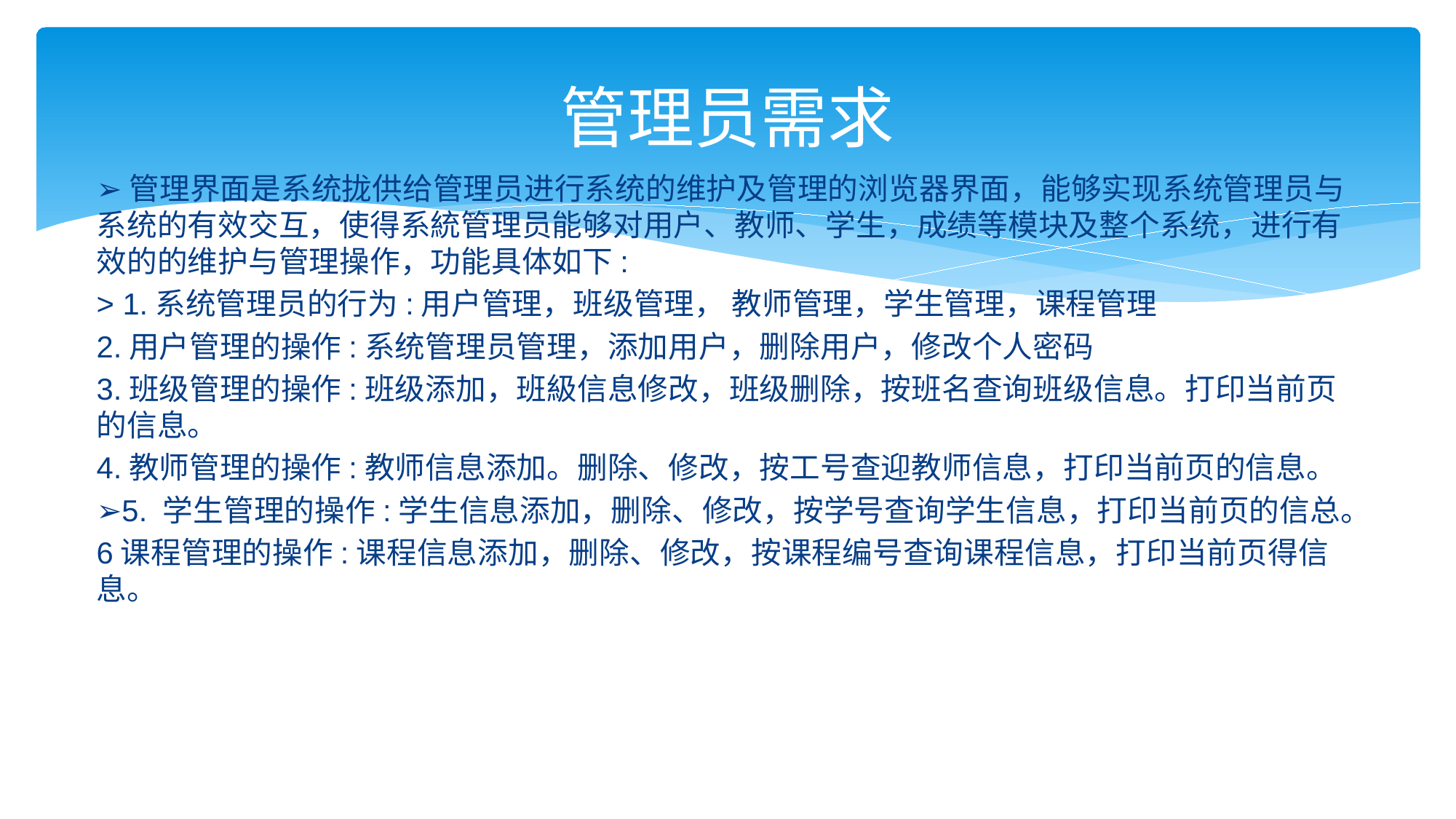

# 管理员需求
➢管理界面是系统拢供给管理员进行系统的维护及管理的浏览器界面，能够实现系统管理员与系统的有效交互，使得系統管理员能够对用户、教师、学生，成绩等模块及整个系统，进行有效的的维护与管理操作，功能具体如下:
> 1.系统管理员的行为:用户管理，班级管理， 教师管理，学生管理，课程管理
2.用户管理的操作:系统管理员管理，添加用户，删除用户，修改个人密码
3.班级管理的操作:班级添加，班級信息修改，班级删除，按班名查询班级信息。打印当前页的信息。
4.教师管理的操作:教师信息添加。删除、修改，按工号查迎教师信息，打印当前页的信息。
➢5. 学生管理的操作:学生信息添加，删除、修改，按学号查询学生信息，打印当前页的信总。
6课程管理的操作:课程信息添加，删除、修改，按课程编号查询课程信息，打印当前页得信息。